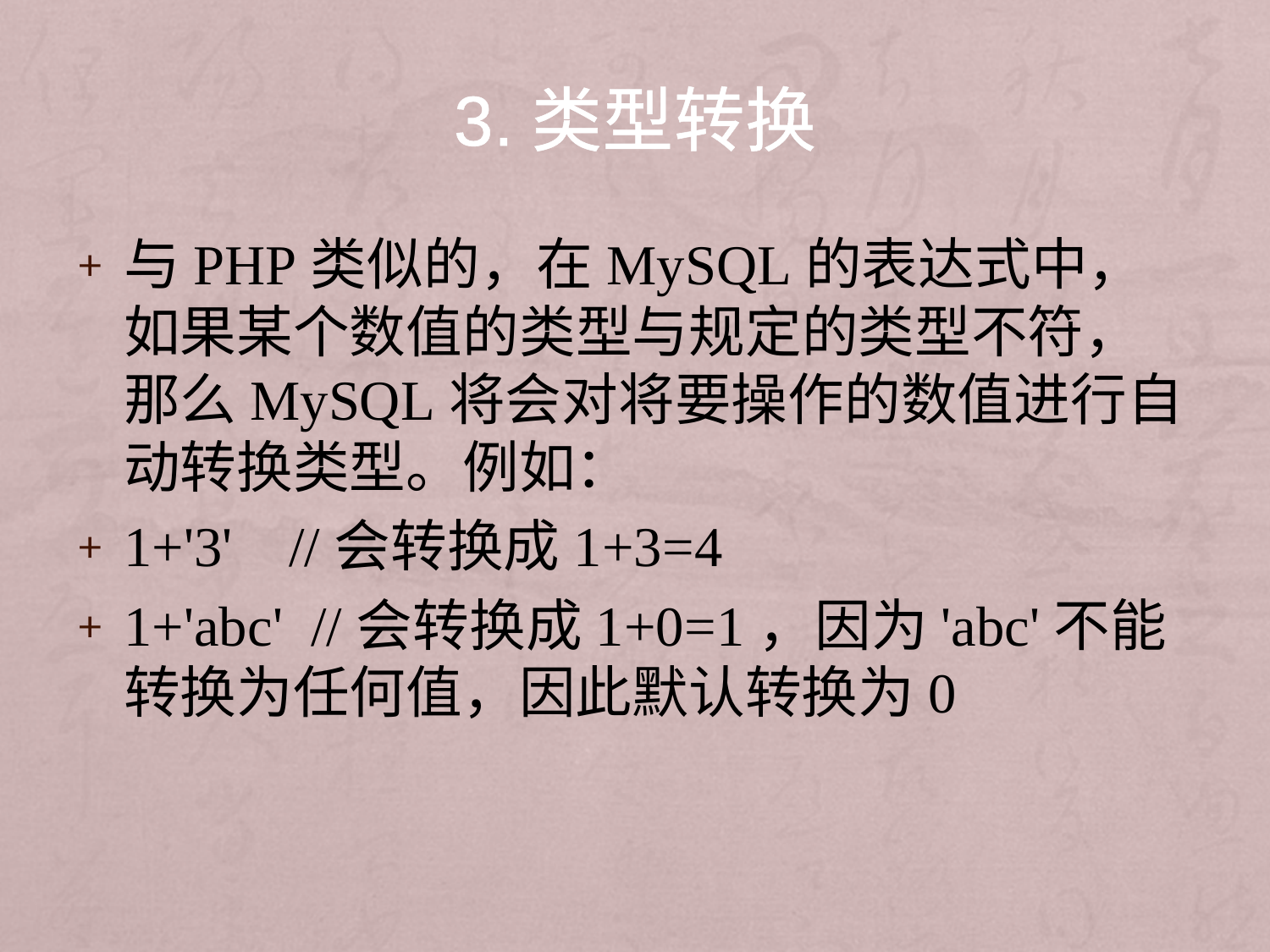

# 3.类型转换
与PHP类似的，在MySQL的表达式中，如果某个数值的类型与规定的类型不符，那么MySQL将会对将要操作的数值进行自动转换类型。例如：
1+'3'    //会转换成1+3=4
1+'abc'  //会转换成1+0=1，因为'abc'不能转换为任何值，因此默认转换为0